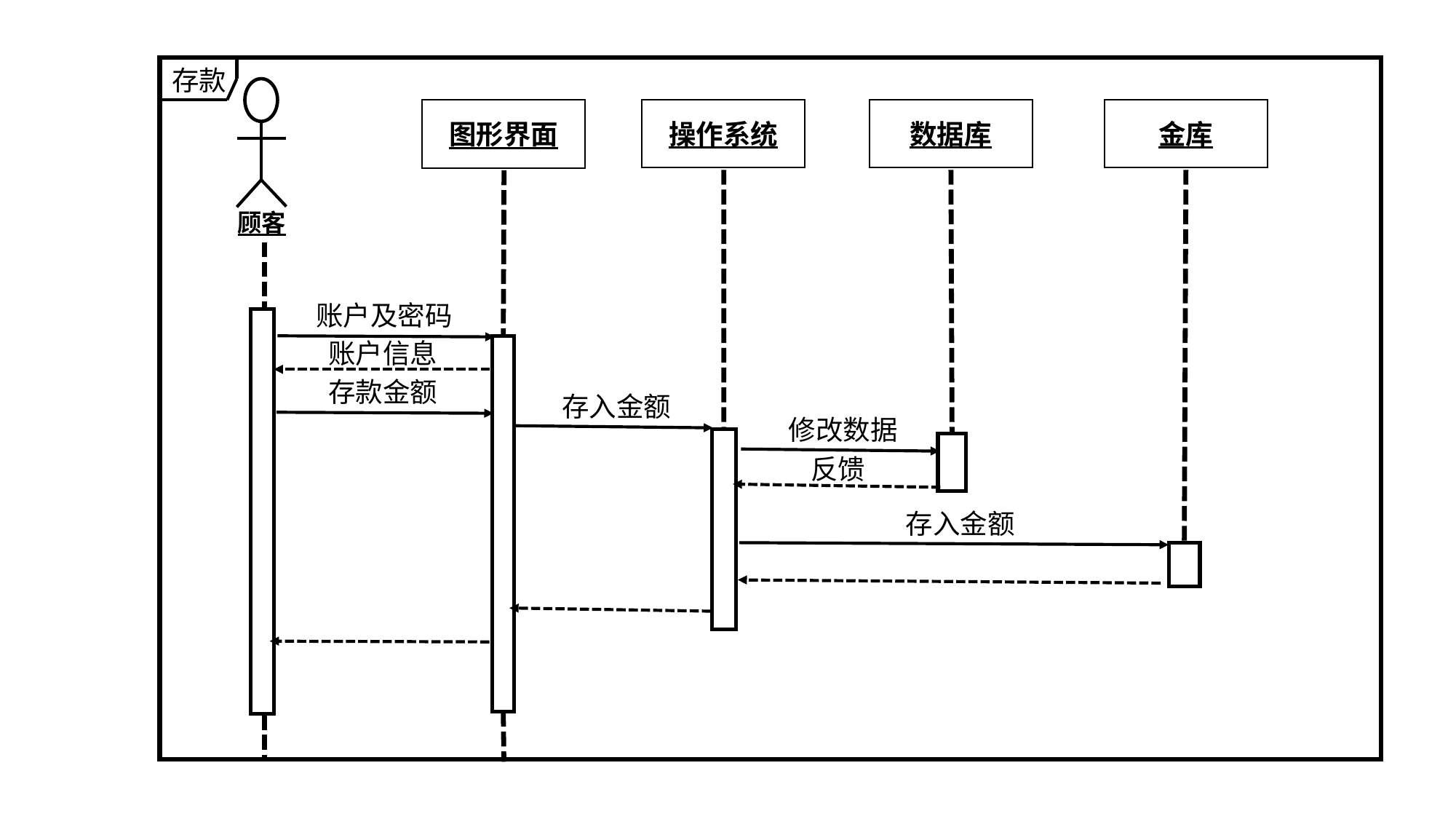

存款

顾客
操作系统
数据库
金库
图形界面
账户及密码

账户信息

存款金额
存入金额
修改数据

反馈
存入金额